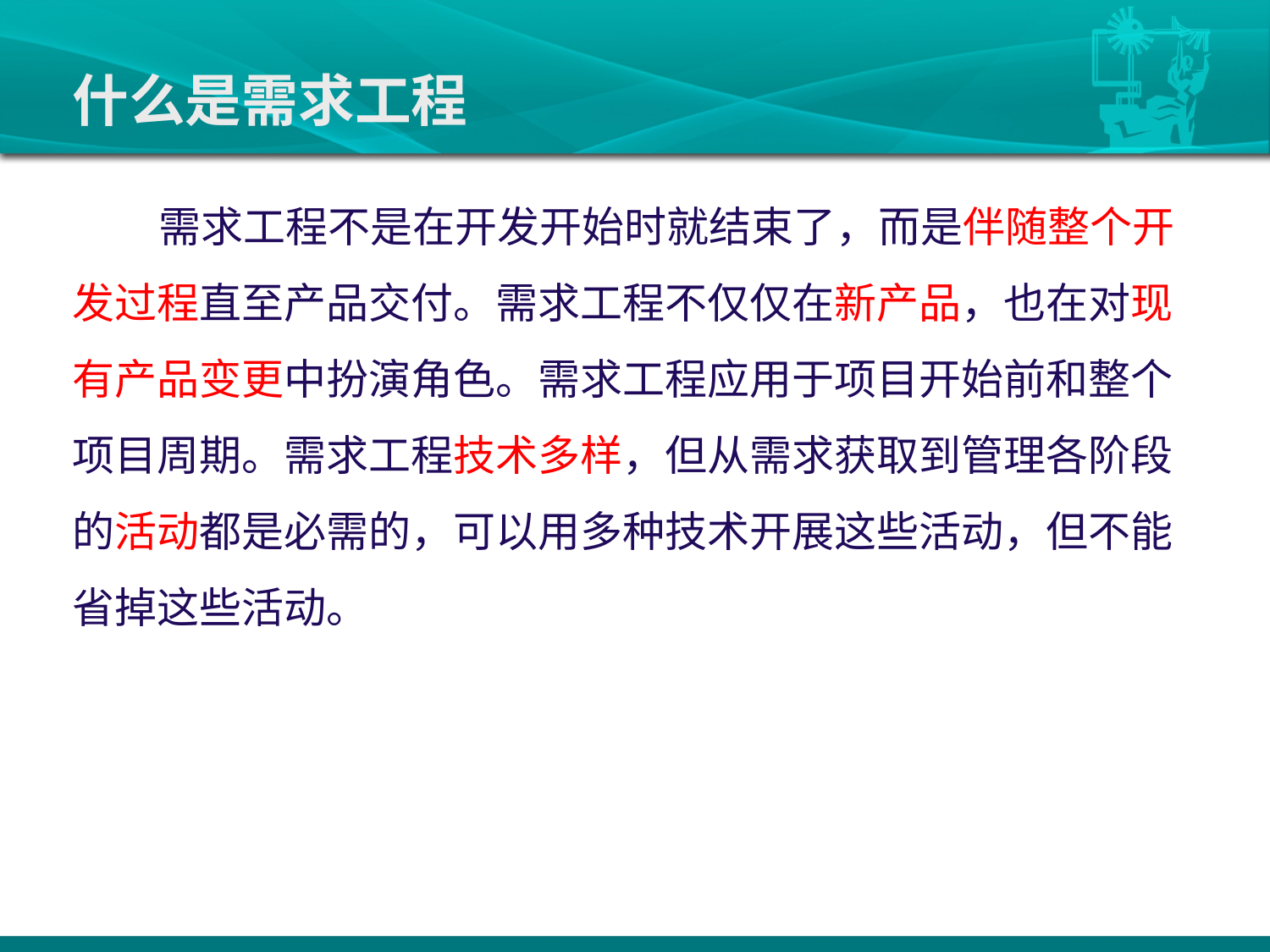

# 什么是需求工程
        需求工程不是在开发开始时就结束了，而是伴随整个开发过程直至产品交付。需求工程不仅仅在新产品，也在对现有产品变更中扮演角色。需求工程应用于项目开始前和整个项目周期。需求工程技术多样，但从需求获取到管理各阶段的活动都是必需的，可以用多种技术开展这些活动，但不能省掉这些活动。